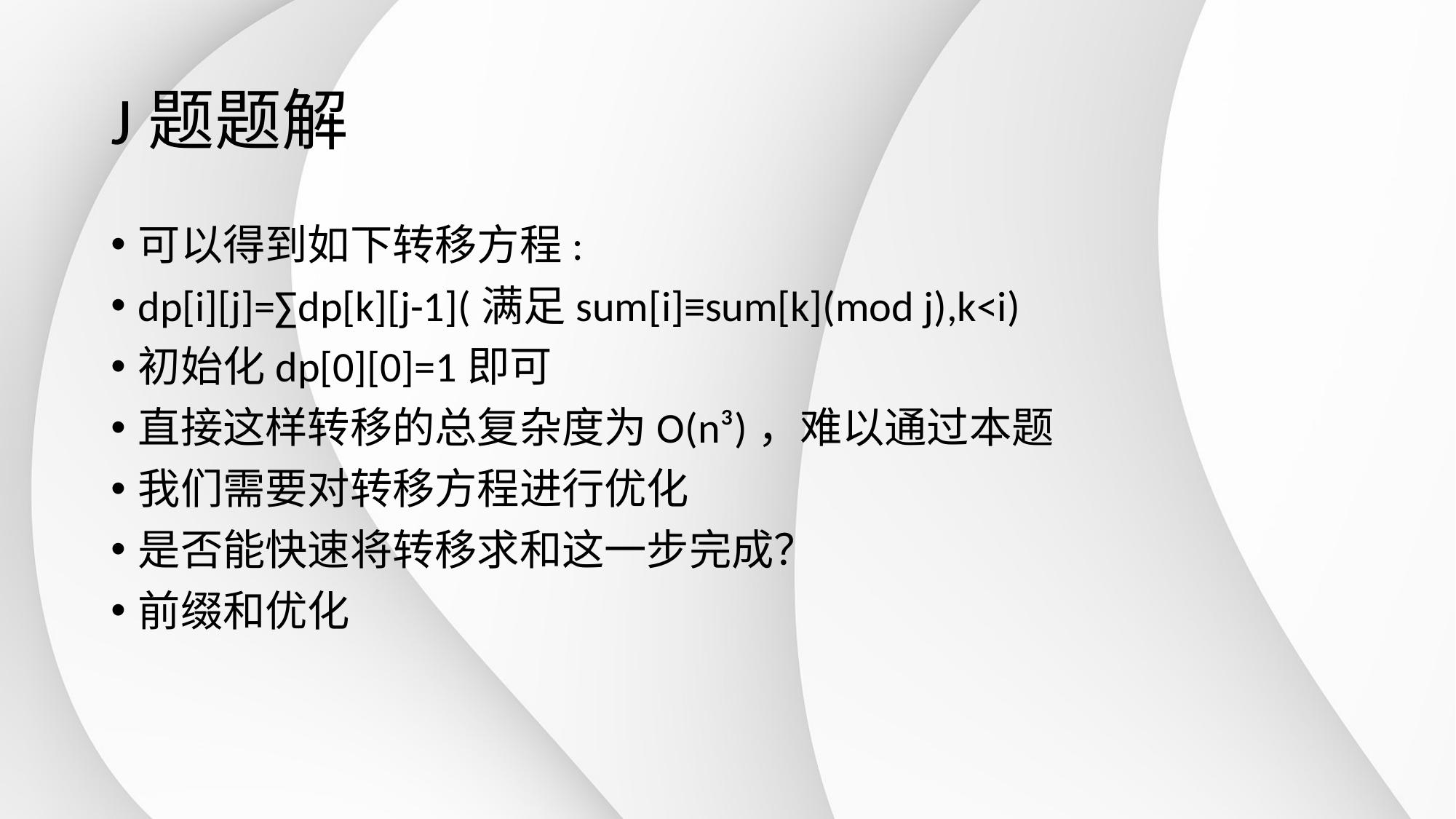

# J题题解
可以得到如下转移方程:
dp[i][j]=∑dp[k][j-1](满足sum[i]≡sum[k](mod j),k<i)
初始化dp[0][0]=1即可
直接这样转移的总复杂度为O(n³)，难以通过本题
我们需要对转移方程进行优化
是否能快速将转移求和这一步完成？
前缀和优化